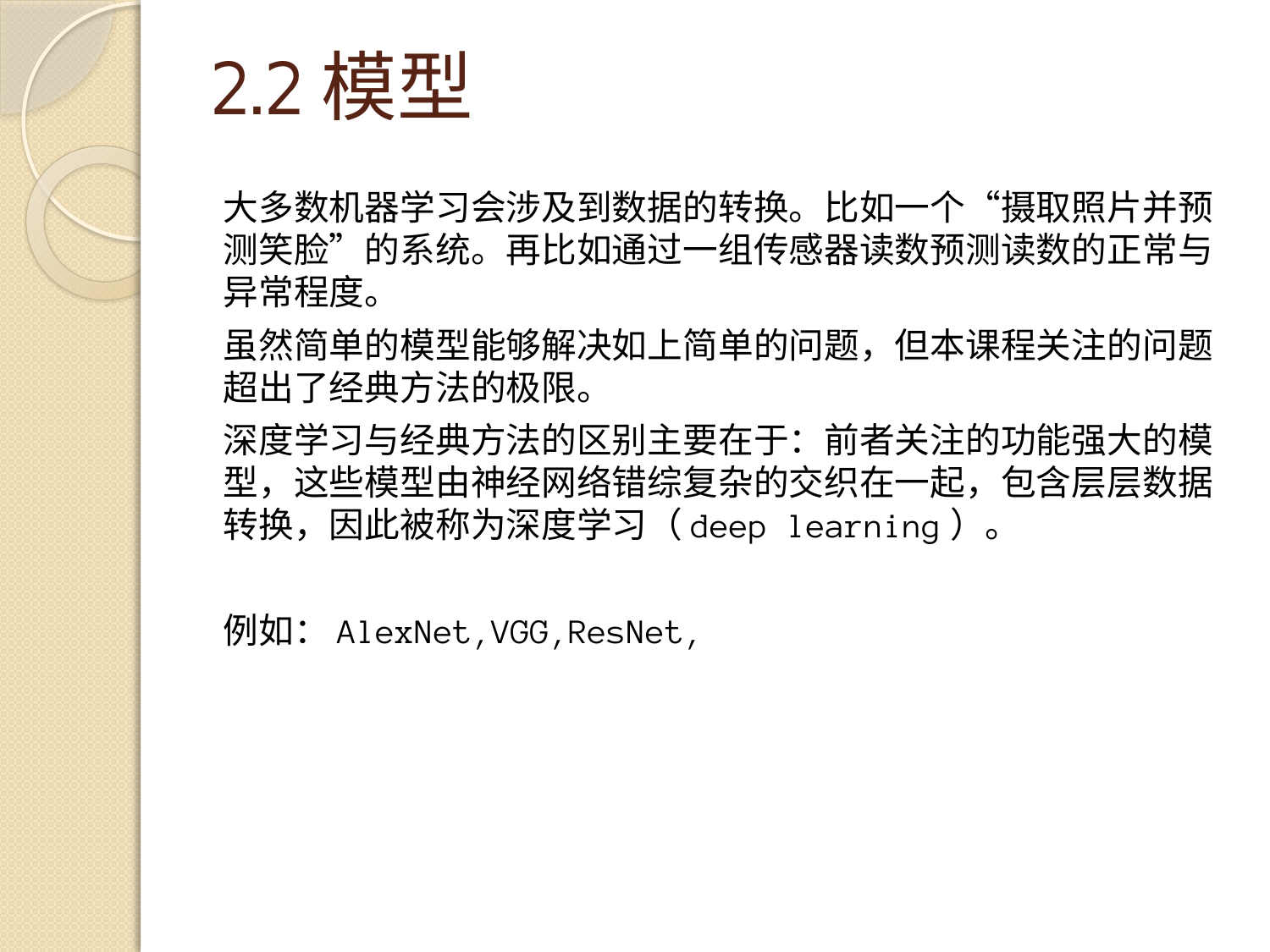

# 2.2模型

大多数机器学习会涉及到数据的转换。比如一个“摄取照片并预测笑脸”的系统。再比如通过一组传感器读数预测读数的正常与异常程度。
虽然简单的模型能够解决如上简单的问题，但本课程关注的问题超出了经典方法的极限。
深度学习与经典方法的区别主要在于：前者关注的功能强大的模型，这些模型由神经网络错综复杂的交织在一起，包含层层数据转换，因此被称为深度学习（deep learning）。

例如：AlexNet,VGG,ResNet,